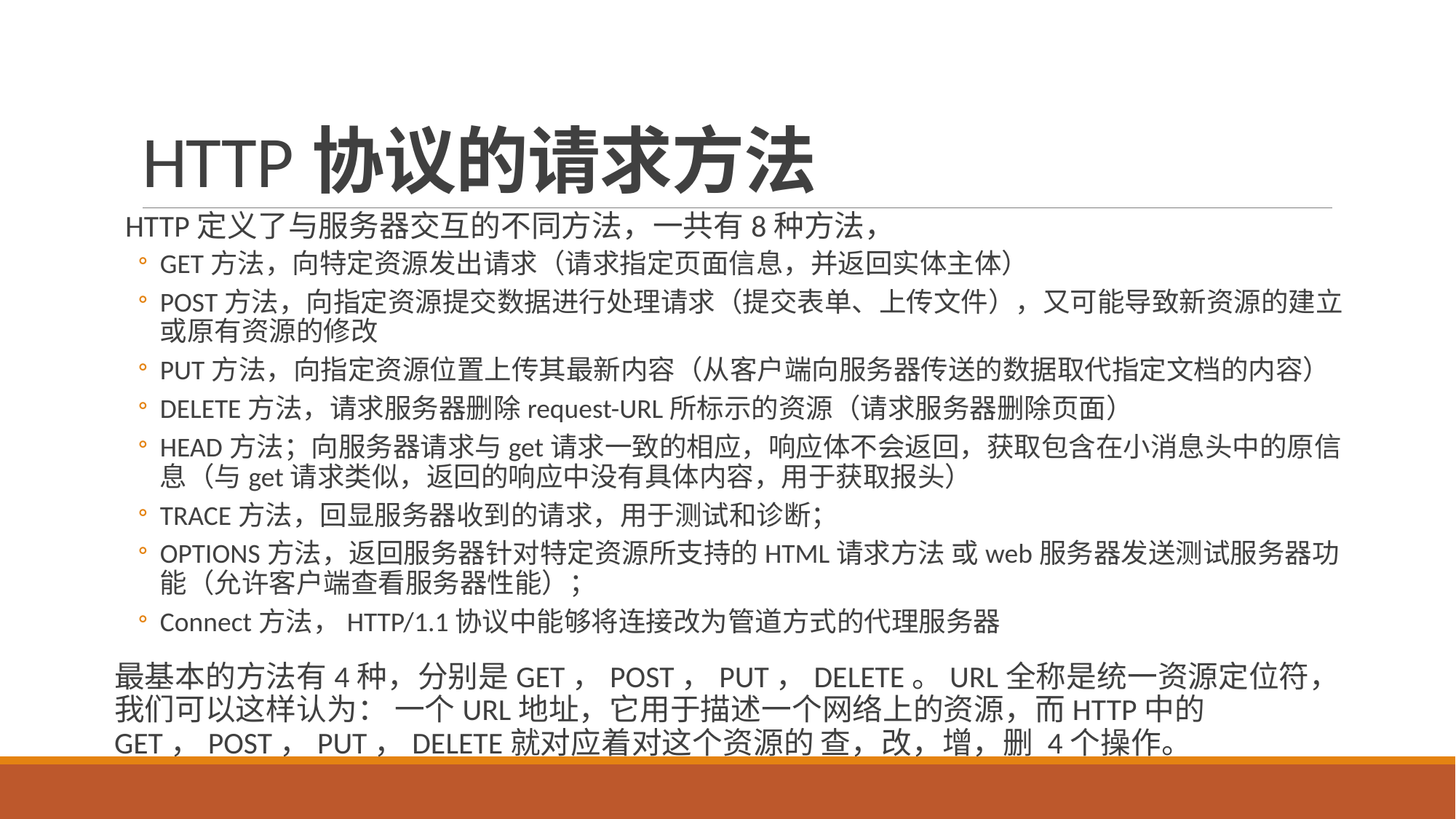

# HTTP协议的请求方法
HTTP定义了与服务器交互的不同方法，一共有8种方法，
GET方法，向特定资源发出请求（请求指定页面信息，并返回实体主体）
POST方法，向指定资源提交数据进行处理请求（提交表单、上传文件），又可能导致新资源的建立或原有资源的修改
PUT方法，向指定资源位置上传其最新内容（从客户端向服务器传送的数据取代指定文档的内容）
DELETE方法，请求服务器删除request-URL所标示的资源（请求服务器删除页面）
HEAD方法；向服务器请求与get请求一致的相应，响应体不会返回，获取包含在小消息头中的原信息（与get请求类似，返回的响应中没有具体内容，用于获取报头）
TRACE方法，回显服务器收到的请求，用于测试和诊断；
OPTIONS方法，返回服务器针对特定资源所支持的HTML请求方法 或web服务器发送测试服务器功能（允许客户端查看服务器性能）；
Connect方法，HTTP/1.1协议中能够将连接改为管道方式的代理服务器
最基本的方法有4种，分别是GET，POST，PUT，DELETE。URL全称是统一资源定位符，我们可以这样认为： 一个URL地址，它用于描述一个网络上的资源，而HTTP中的GET，POST，PUT，DELETE就对应着对这个资源的 查，改，增，删 4个操作。